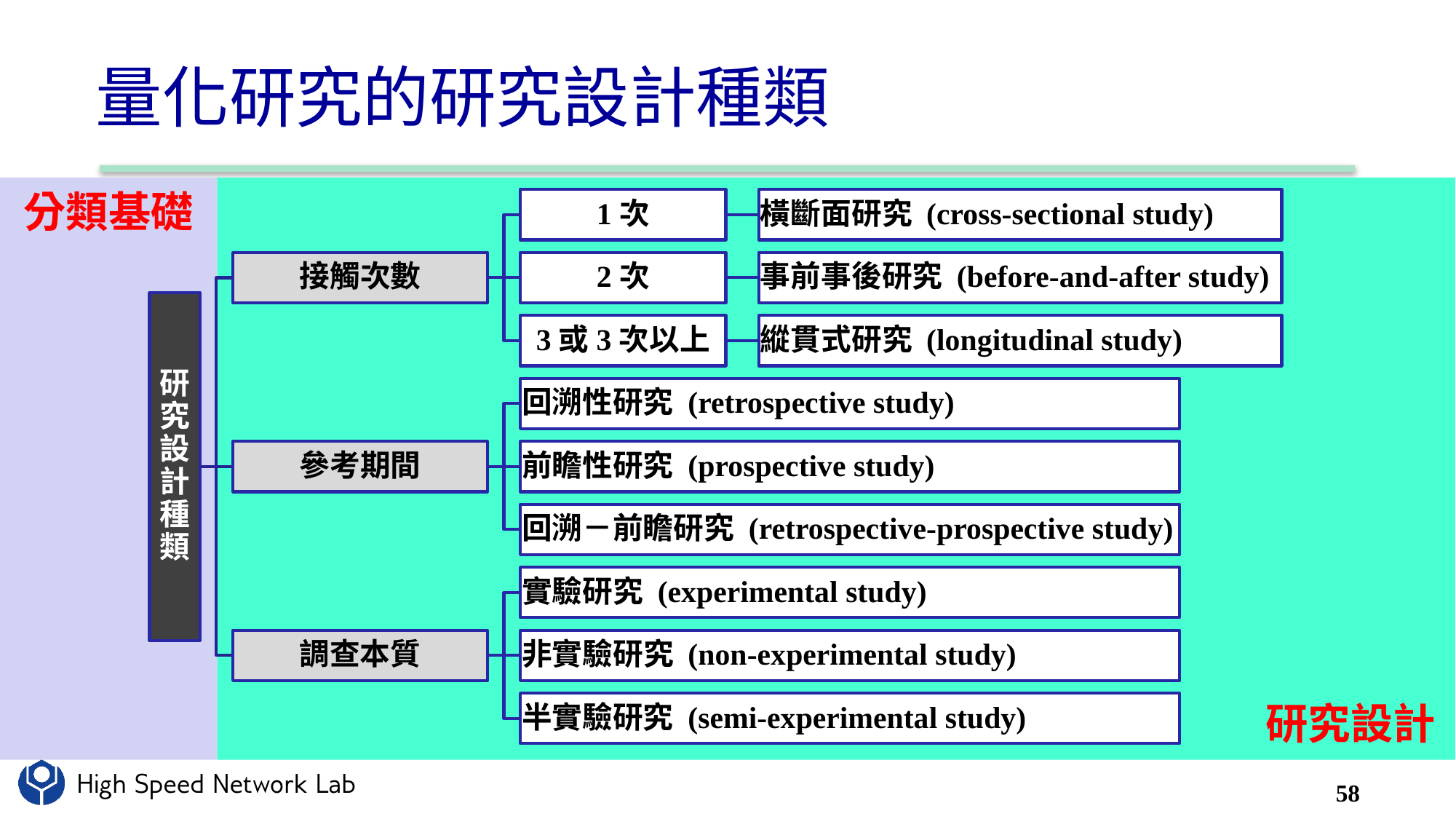

# 量化研究的研究設計種類

分類基礎

研究設計種類
接觸次數
1次
橫斷面研究 (cross-sectional study)
2次
事前事後研究 (before-and-after study)
3或3次以上
縱貫式研究 (longitudinal study)
參考期間
回溯性研究 (retrospective study)
前瞻性研究 (prospective study)
回溯－前瞻研究 (retrospective-prospective study)
調查本質
實驗研究 (experimental study)
非實驗研究 (non-experimental study)
半實驗研究 (semi-experimental study)
研究設計
58